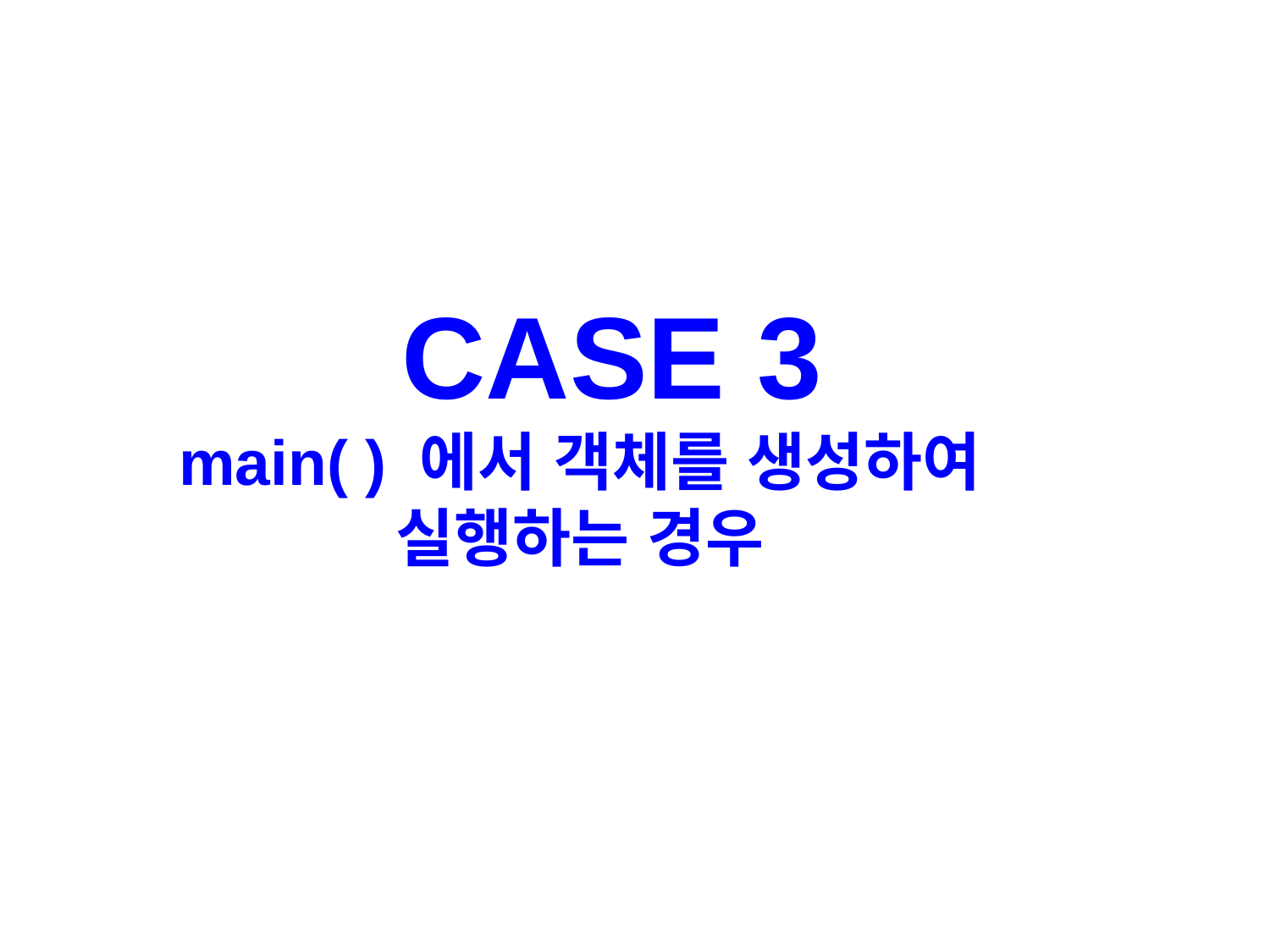

CASE 3
main( ) 에서 객체를 생성하여 실행하는 경우